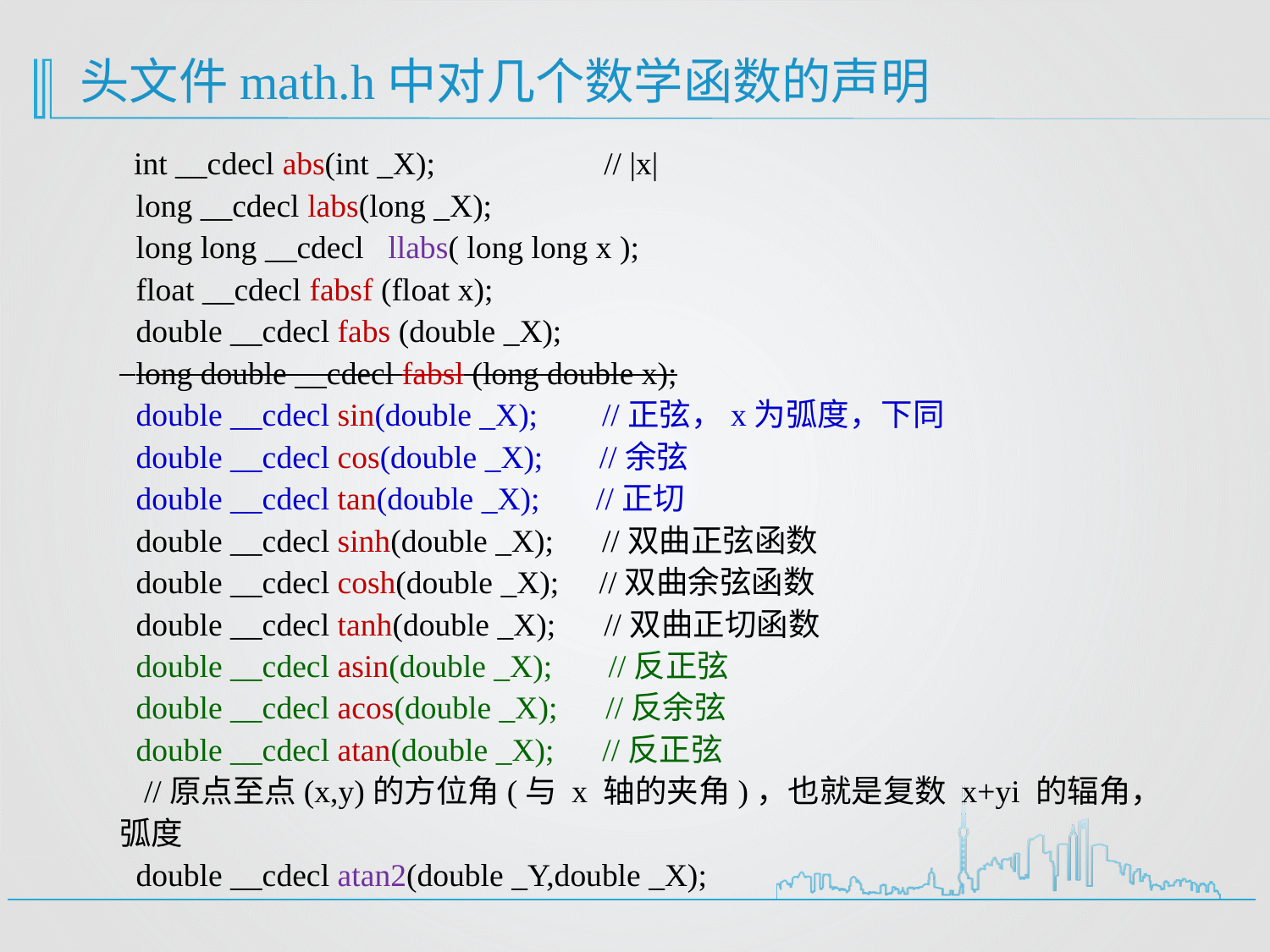

# 头文件math.h中对几个数学函数的声明
  int __cdecl abs(int _X);                     // |x|
  long __cdecl labs(long _X);
  long long __cdecl   llabs( long long x );
  float __cdecl fabsf (float x);
  double __cdecl fabs (double _X);
  long double __cdecl fabsl (long double x);
  double __cdecl sin(double _X);        //正弦，x为弧度，下同
  double __cdecl cos(double _X);       //余弦
  double __cdecl tan(double _X);       //正切
  double __cdecl sinh(double _X);      //双曲正弦函数
  double __cdecl cosh(double _X);     //双曲余弦函数
  double __cdecl tanh(double _X);      //双曲正切函数
  double __cdecl asin(double _X);       //反正弦
  double __cdecl acos(double _X);      //反余弦
  double __cdecl atan(double _X);      //反正弦
   //原点至点(x,y)的方位角(与 x 轴的夹角)，也就是复数 x+yi 的辐角，弧度
  double __cdecl atan2(double _Y,double _X);